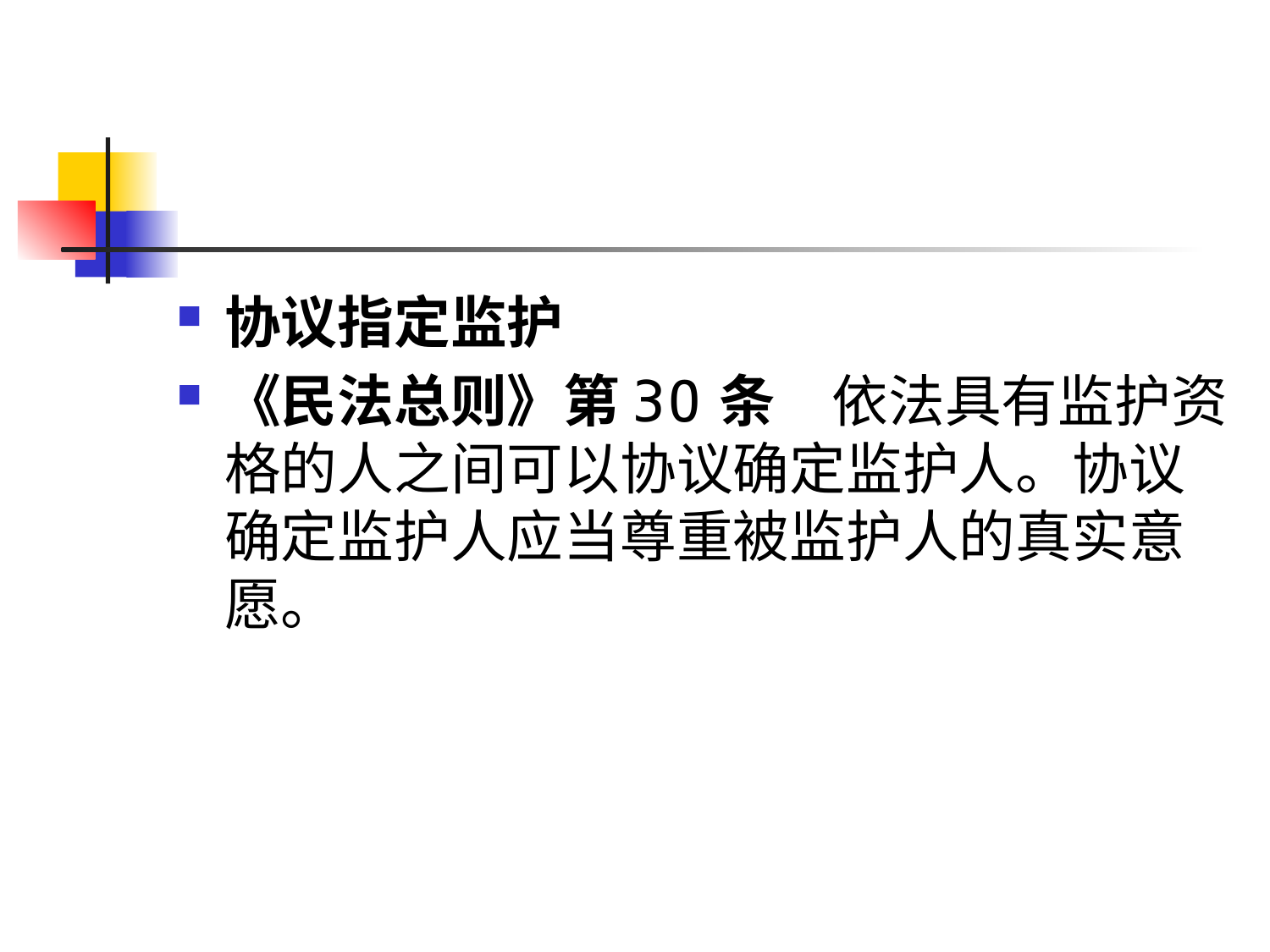

#
协议指定监护
《民法总则》第30条　依法具有监护资格的人之间可以协议确定监护人。协议确定监护人应当尊重被监护人的真实意愿。